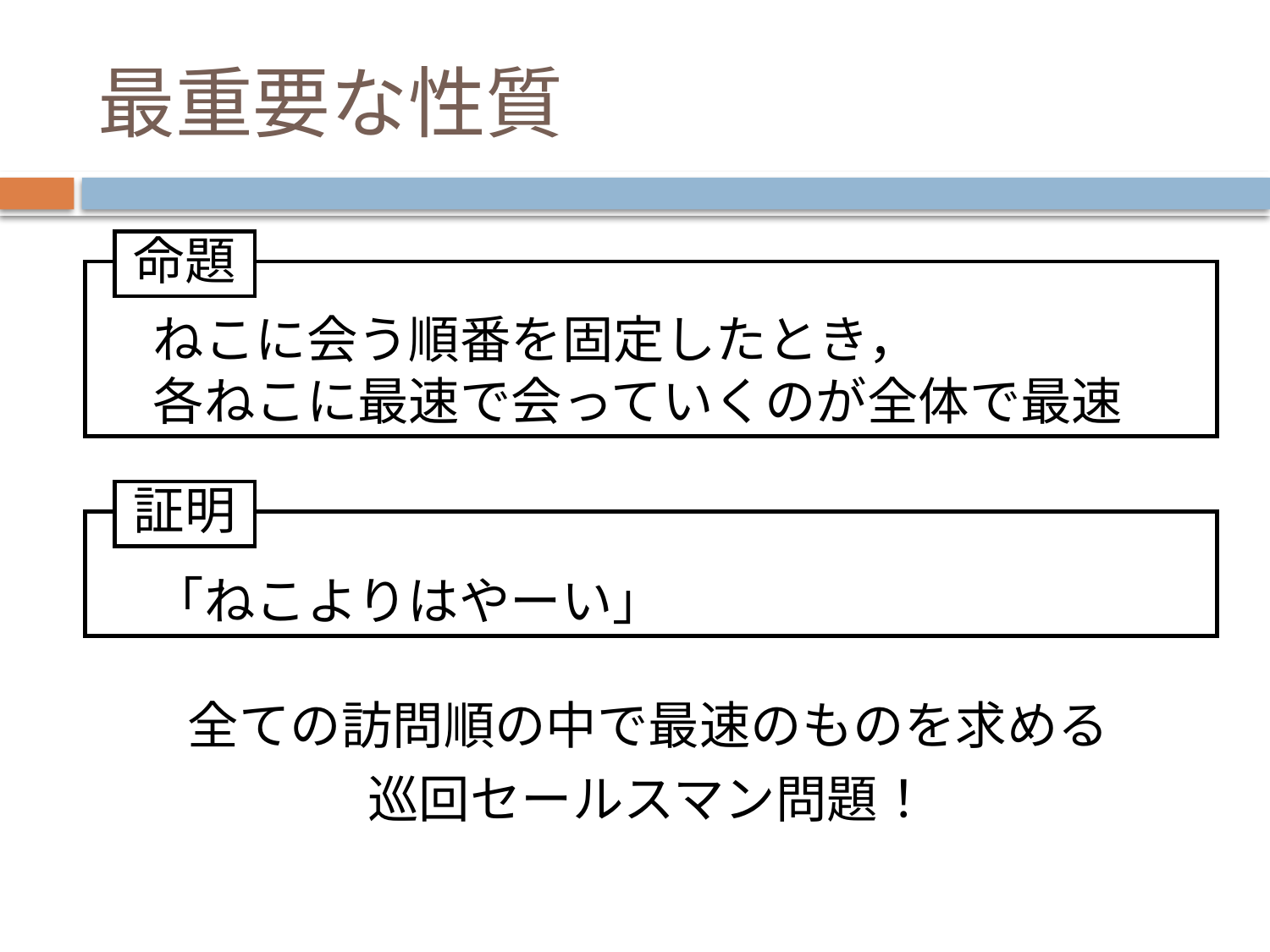

最重要な性質
命題
ねこに会う順番を固定したとき，
各ねこに最速で会っていくのが全体で最速
証明
「ねこよりはやーい」
全ての訪問順の中で最速のものを求める
巡回セールスマン問題！